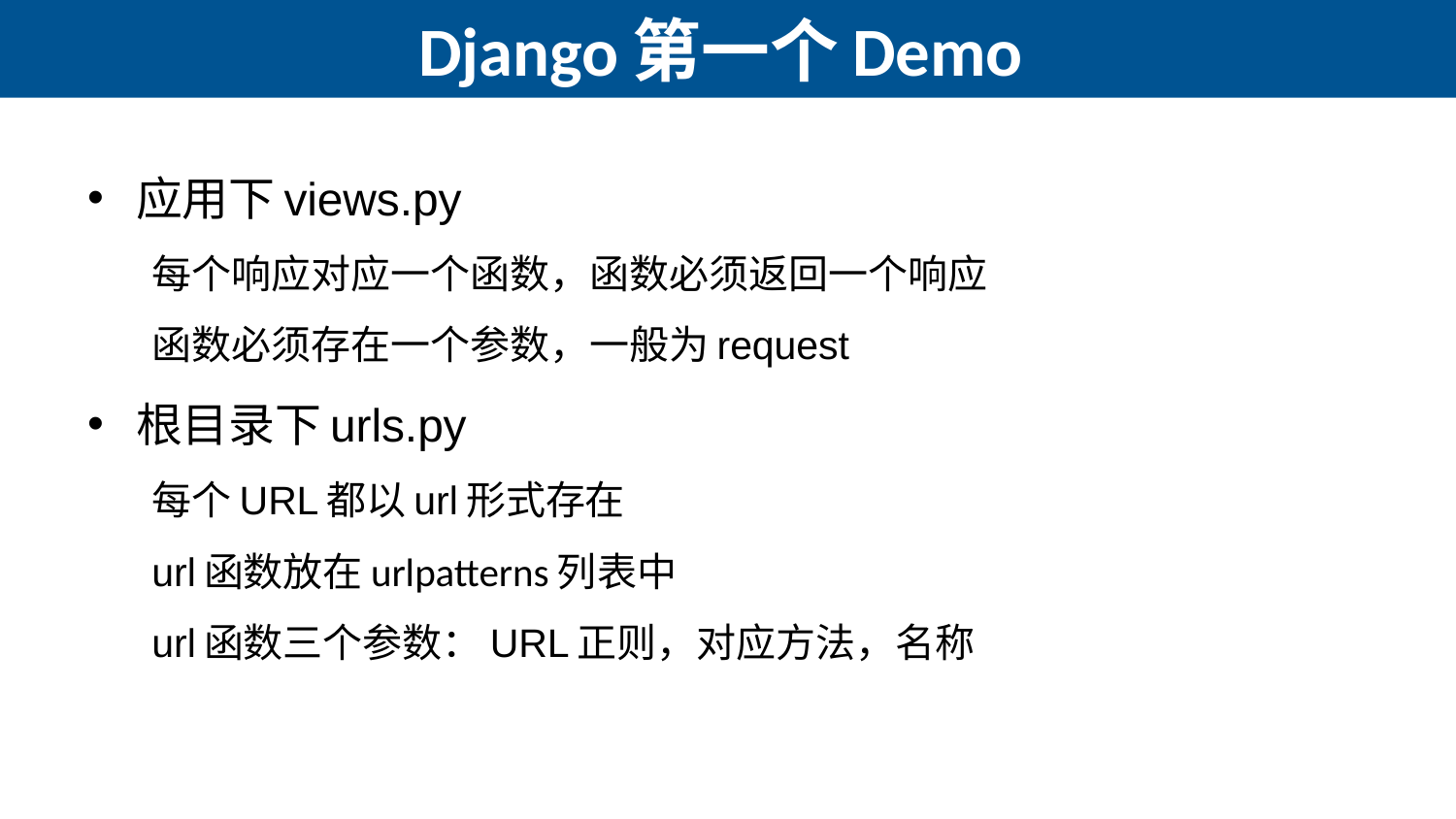

# Django第一个Demo
应用下views.py
每个响应对应一个函数，函数必须返回一个响应
函数必须存在一个参数，一般为request
根目录下urls.py
每个URL都以url形式存在
url函数放在urlpatterns列表中
url函数三个参数：URL正则，对应方法，名称